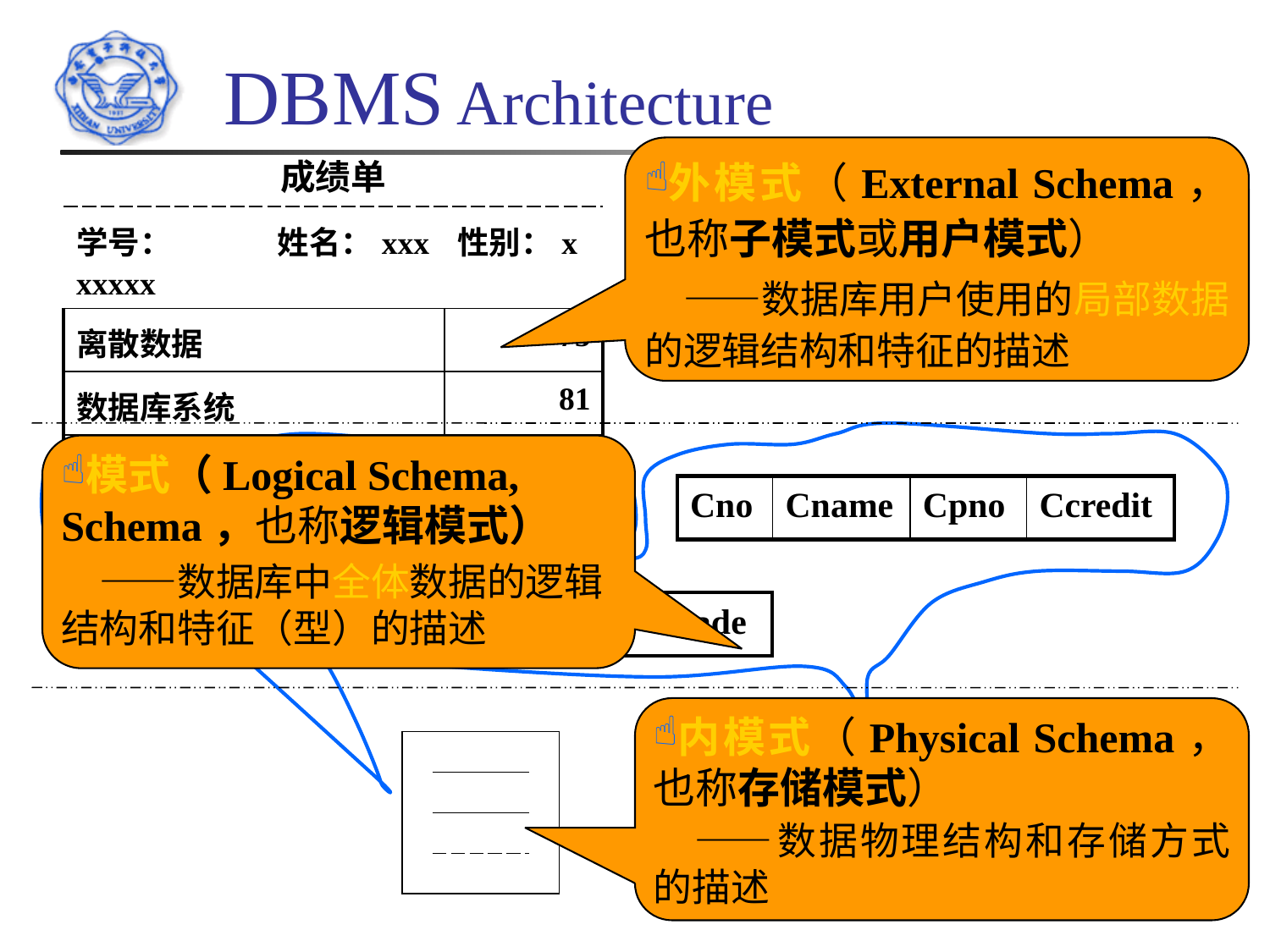

# DBMS Architecture
外模式（External Schema，也称子模式或用户模式）
　——数据库用户使用的局部数据的逻辑结构和特征的描述
| 成绩单 |  |  |
| --- | --- | --- |
| 学号：xxxxx | 姓名：xxx | 性别：x |
| 离散数据 |  | 75 |
| 数据库系统 |  | 81 |
| …… |  | …… |

模式（Logical Schema, Schema，也称逻辑模式）
　——数据库中全体数据的逻辑结构和特征（型）的描述
| Sno | Sname | Ssex | Sage | Sdept |
| --- | --- | --- | --- | --- |
| Cno | Cname | Cpno | Ccredit |
| --- | --- | --- | --- |
| Sno | Cno | Grade |
| --- | --- | --- |

内模式（Physical Schema，也称存储模式）
　——数据物理结构和存储方式的描述
|  |  |  |
| --- | --- | --- |
|  |  |  |
|  |  |  |
|  |  |  |
|  |  |  |
| --- | --- | --- |
|  |  |  |
|  |  |  |
|  |  |  |